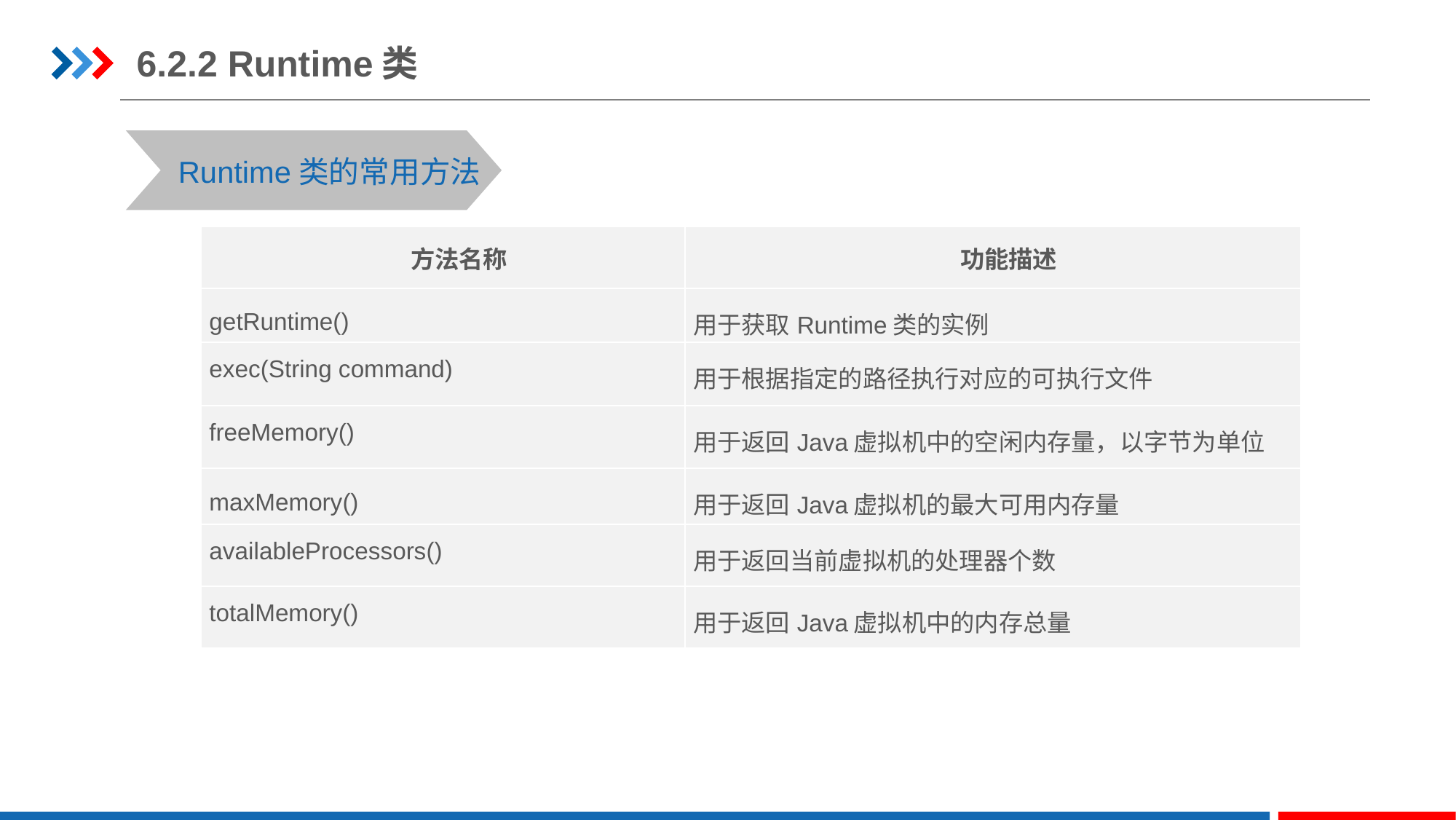

6.2.2 Runtime类

Runtime类的常用方法
| 方法名称 | 功能描述 |
| --- | --- |
| getRuntime() | 用于获取Runtime类的实例 |
| exec(String command) | 用于根据指定的路径执行对应的可执行文件 |
| freeMemory() | 用于返回Java虚拟机中的空闲内存量，以字节为单位 |
| maxMemory() | 用于返回Java虚拟机的最大可用内存量 |
| availableProcessors() | 用于返回当前虚拟机的处理器个数 |
| totalMemory() | 用于返回Java虚拟机中的内存总量 |